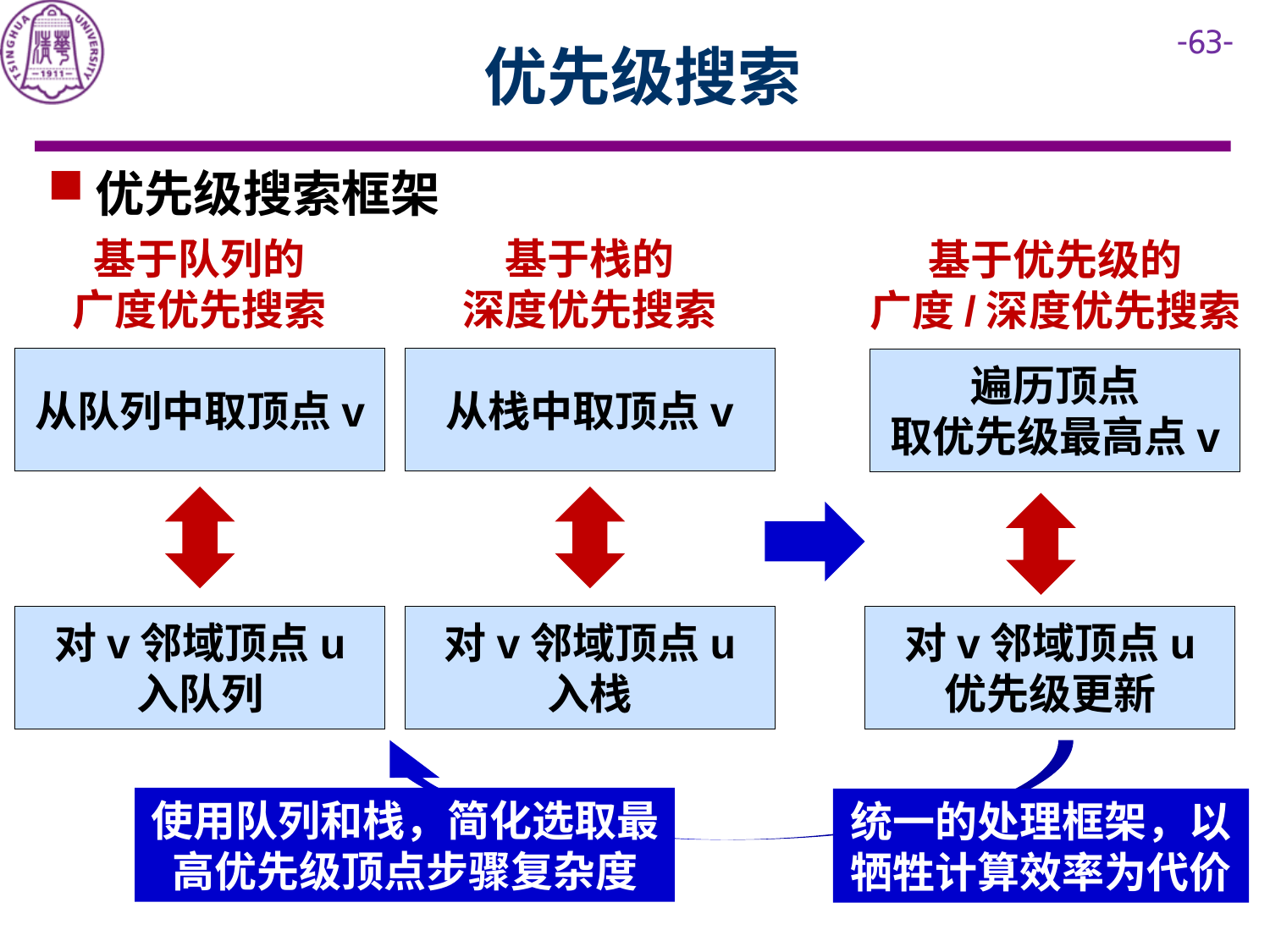

# 优先级搜索
优先级搜索框架
基于队列的
广度优先搜索
基于栈的
深度优先搜索
基于优先级的
广度/深度优先搜索
从队列中取顶点v
从栈中取顶点v
遍历顶点
取优先级最高点v

对v邻域顶点u
入队列
对v邻域顶点u
入栈
对v邻域顶点u
优先级更新

使用队列和栈，简化选取最高优先级顶点步骤复杂度
统一的处理框架，以牺牲计算效率为代价